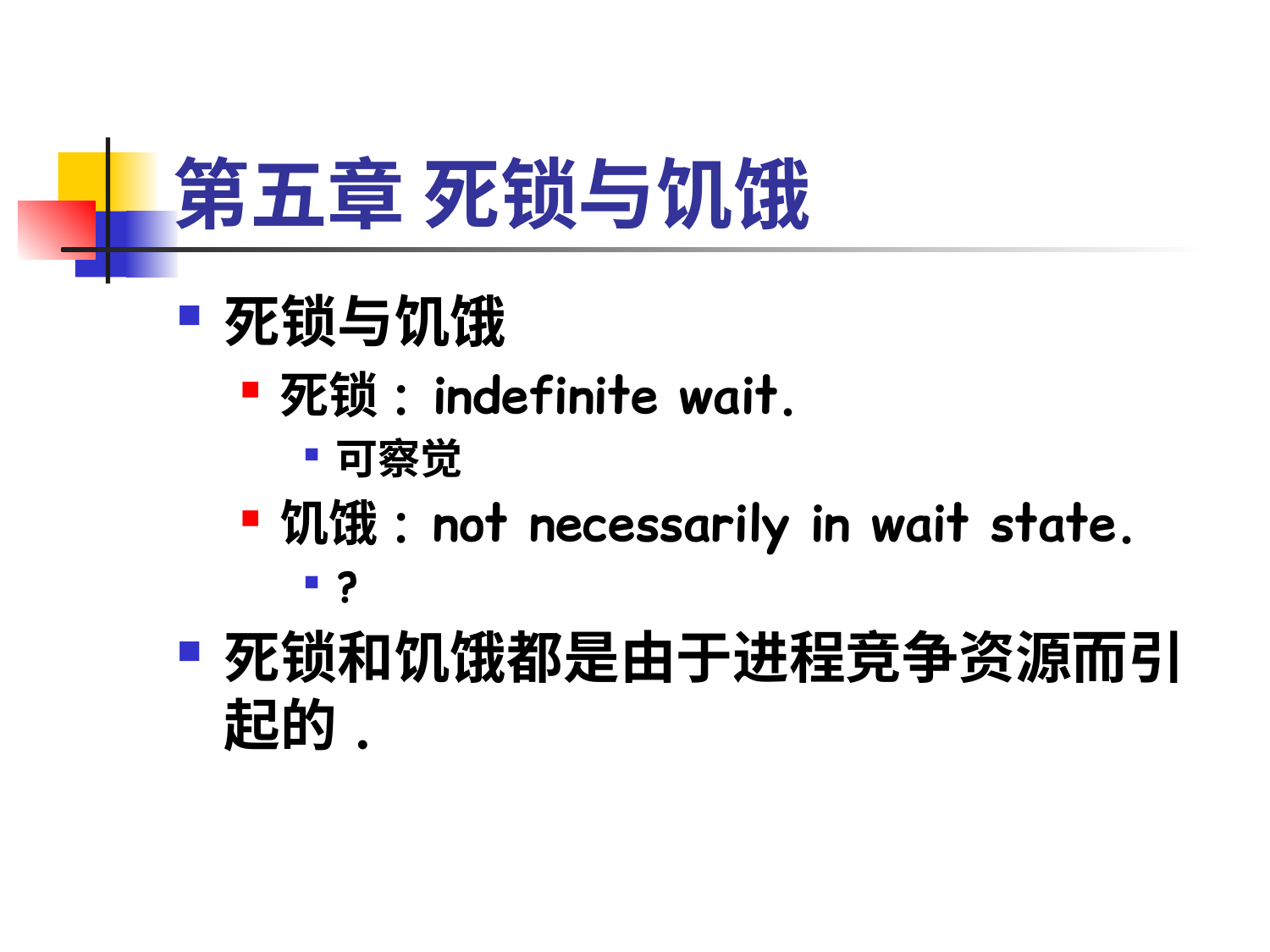

# 第五章 死锁与饥饿
死锁与饥饿
死锁: indefinite wait.
可察觉
饥饿: not necessarily in wait state.
?
死锁和饥饿都是由于进程竞争资源而引起的.